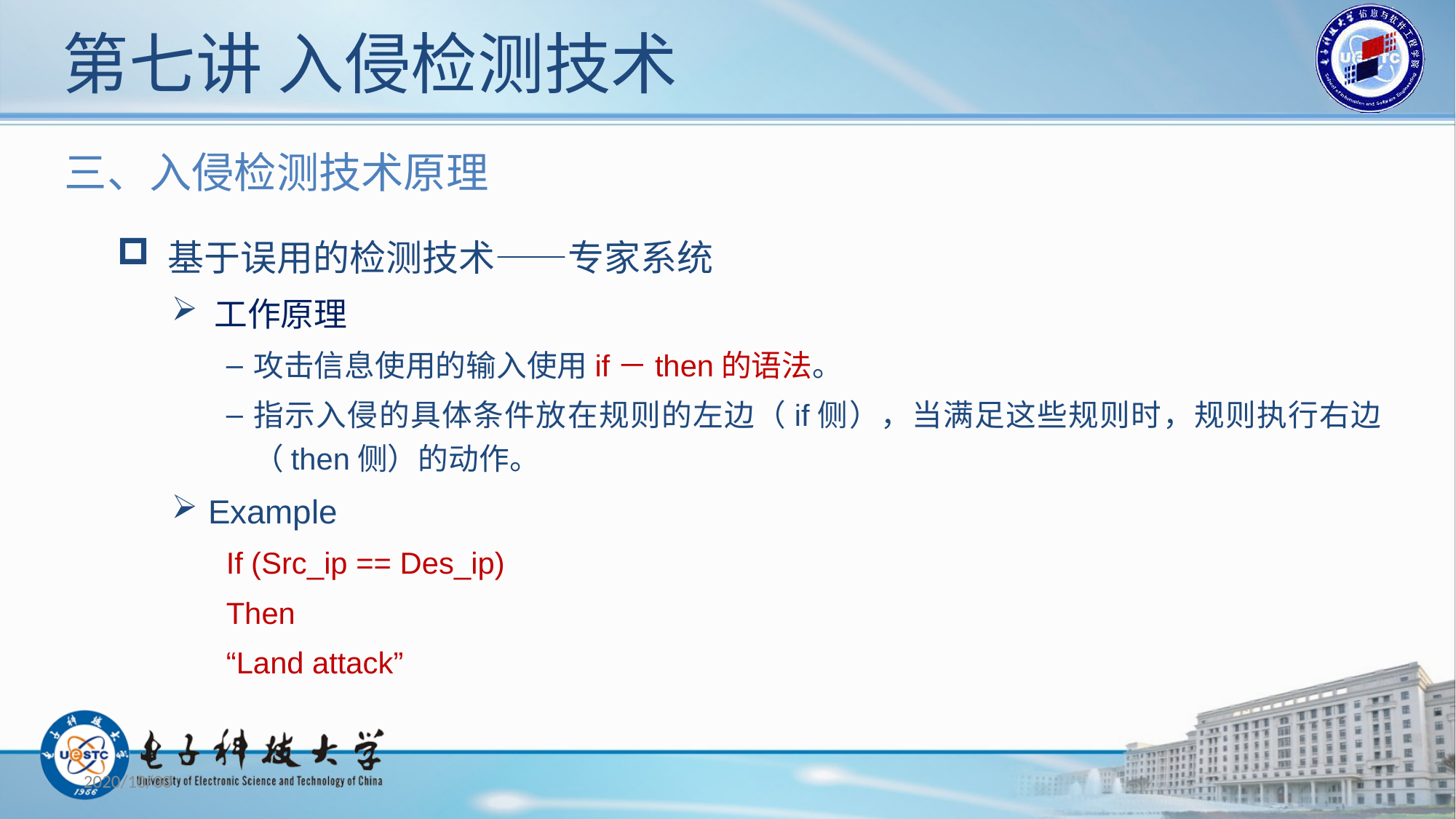

# 第七讲 入侵检测技术
三、入侵检测技术原理
 基于误用的检测技术——专家系统
 工作原理
攻击信息使用的输入使用if－then的语法。
指示入侵的具体条件放在规则的左边（if侧），当满足这些规则时，规则执行右边（then侧）的动作。
 Example
If (Src_ip == Des_ip)
Then
“Land attack”

2020/10/30